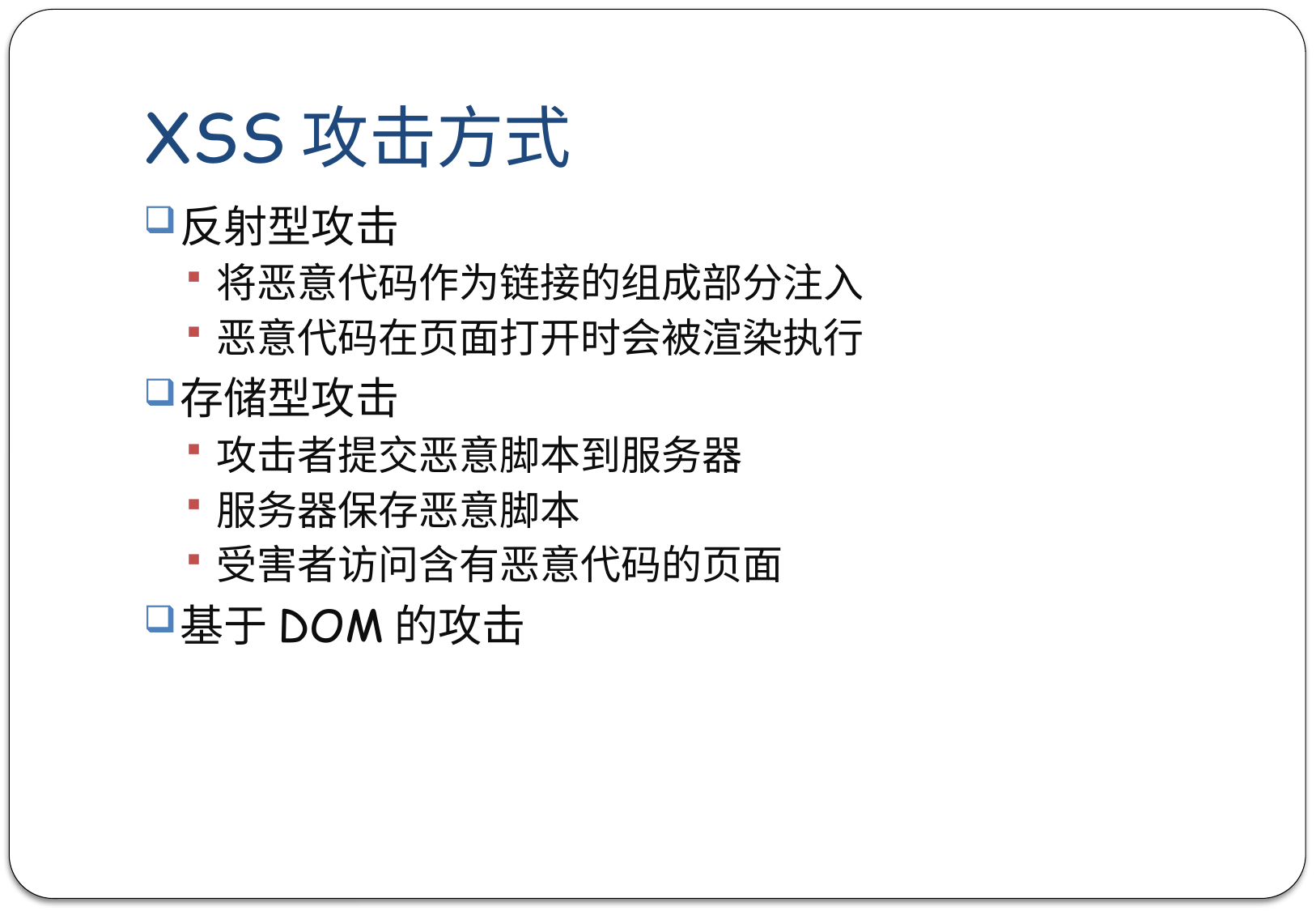

# XSS攻击方式
反射型攻击
将恶意代码作为链接的组成部分注入
恶意代码在页面打开时会被渲染执行
存储型攻击
攻击者提交恶意脚本到服务器
服务器保存恶意脚本
受害者访问含有恶意代码的页面
基于DOM的攻击